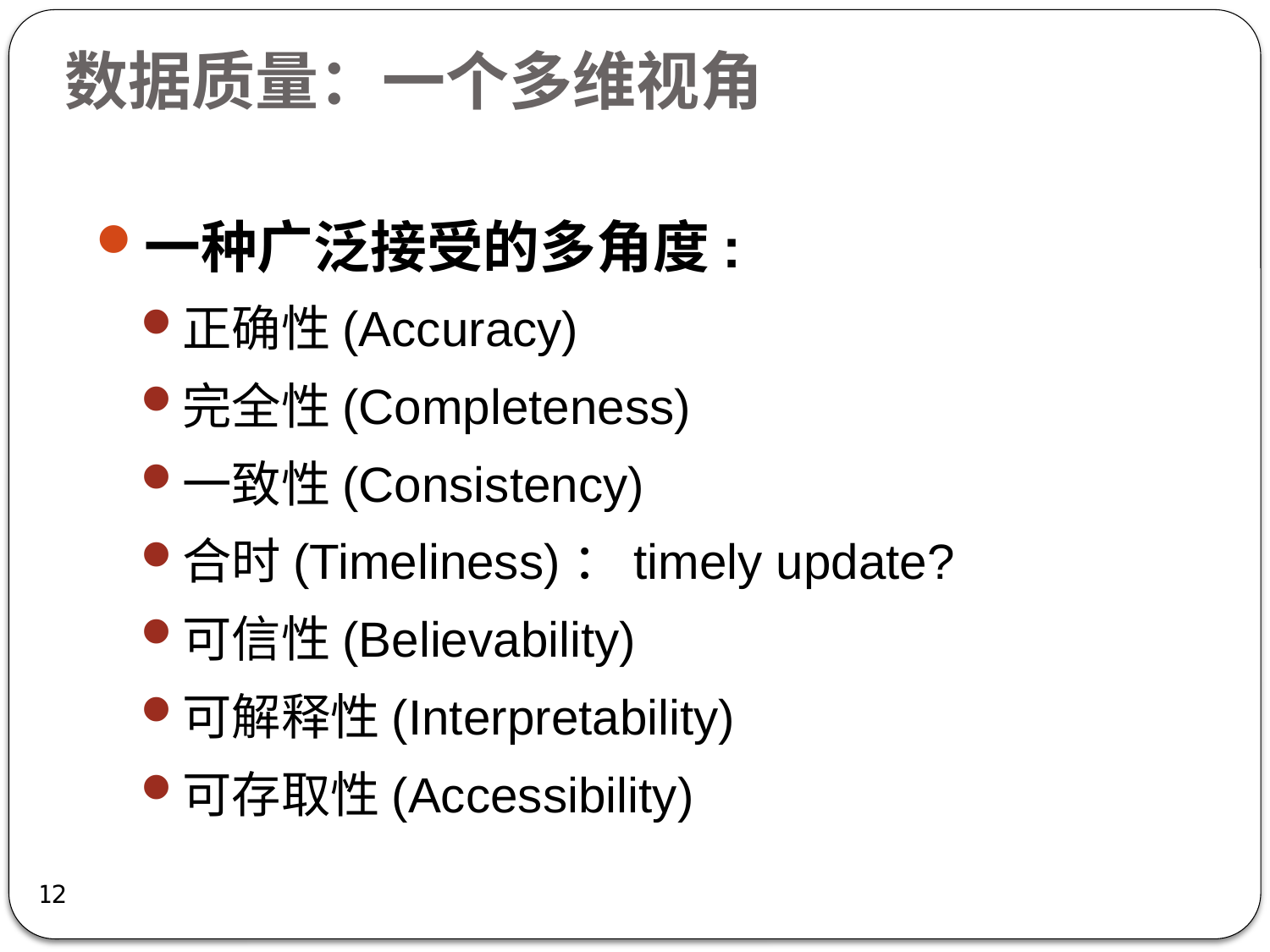

# 数据质量：一个多维视角
一种广泛接受的多角度:
正确性(Accuracy)
完全性(Completeness)
一致性(Consistency)
合时(Timeliness)：timely update?
可信性(Believability)
可解释性(Interpretability)
可存取性(Accessibility)

12